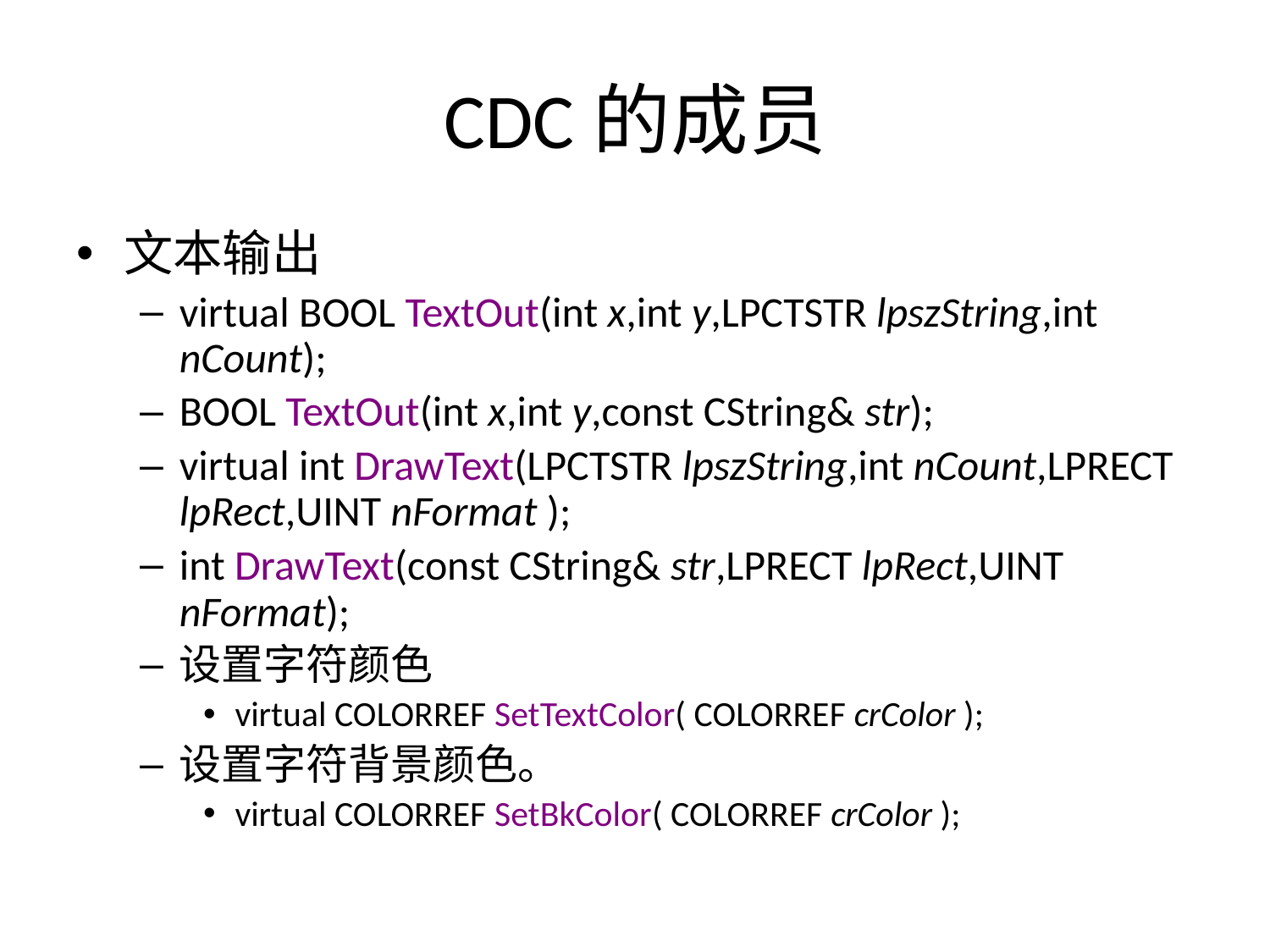

# CDC的成员
文本输出
virtual BOOL TextOut(int x,int y,LPCTSTR lpszString,int nCount);
BOOL TextOut(int x,int y,const CString& str);
virtual int DrawText(LPCTSTR lpszString,int nCount,LPRECT lpRect,UINT nFormat );
int DrawText(const CString& str,LPRECT lpRect,UINT nFormat);
设置字符颜色
virtual COLORREF SetTextColor( COLORREF crColor );
设置字符背景颜色。
virtual COLORREF SetBkColor( COLORREF crColor );